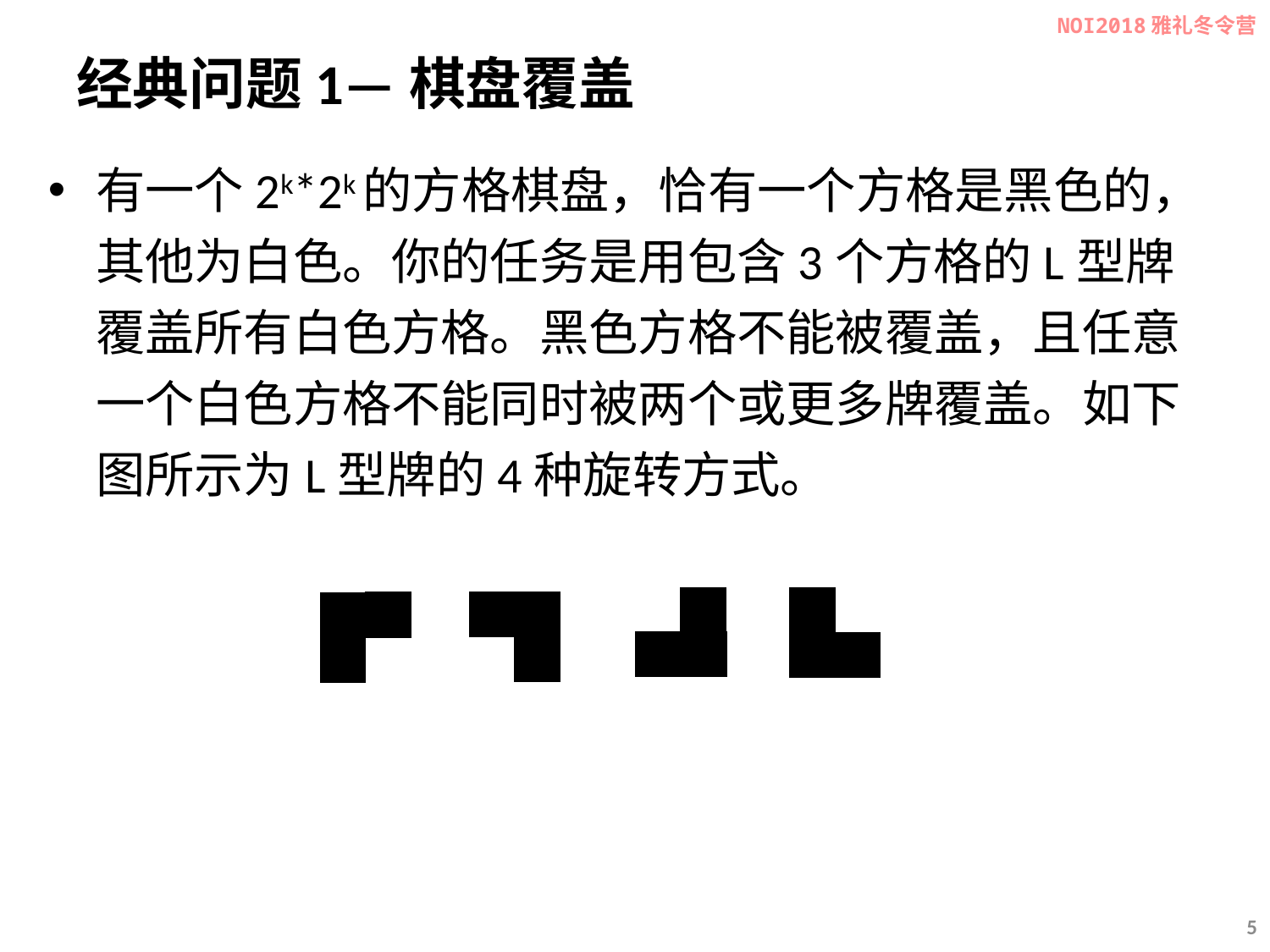

NOI2018雅礼冬令营
# 经典问题1—棋盘覆盖
有一个2k*2k的方格棋盘，恰有一个方格是黑色的，其他为白色。你的任务是用包含3个方格的L型牌覆盖所有白色方格。黑色方格不能被覆盖，且任意一个白色方格不能同时被两个或更多牌覆盖。如下图所示为L型牌的4种旋转方式。

5